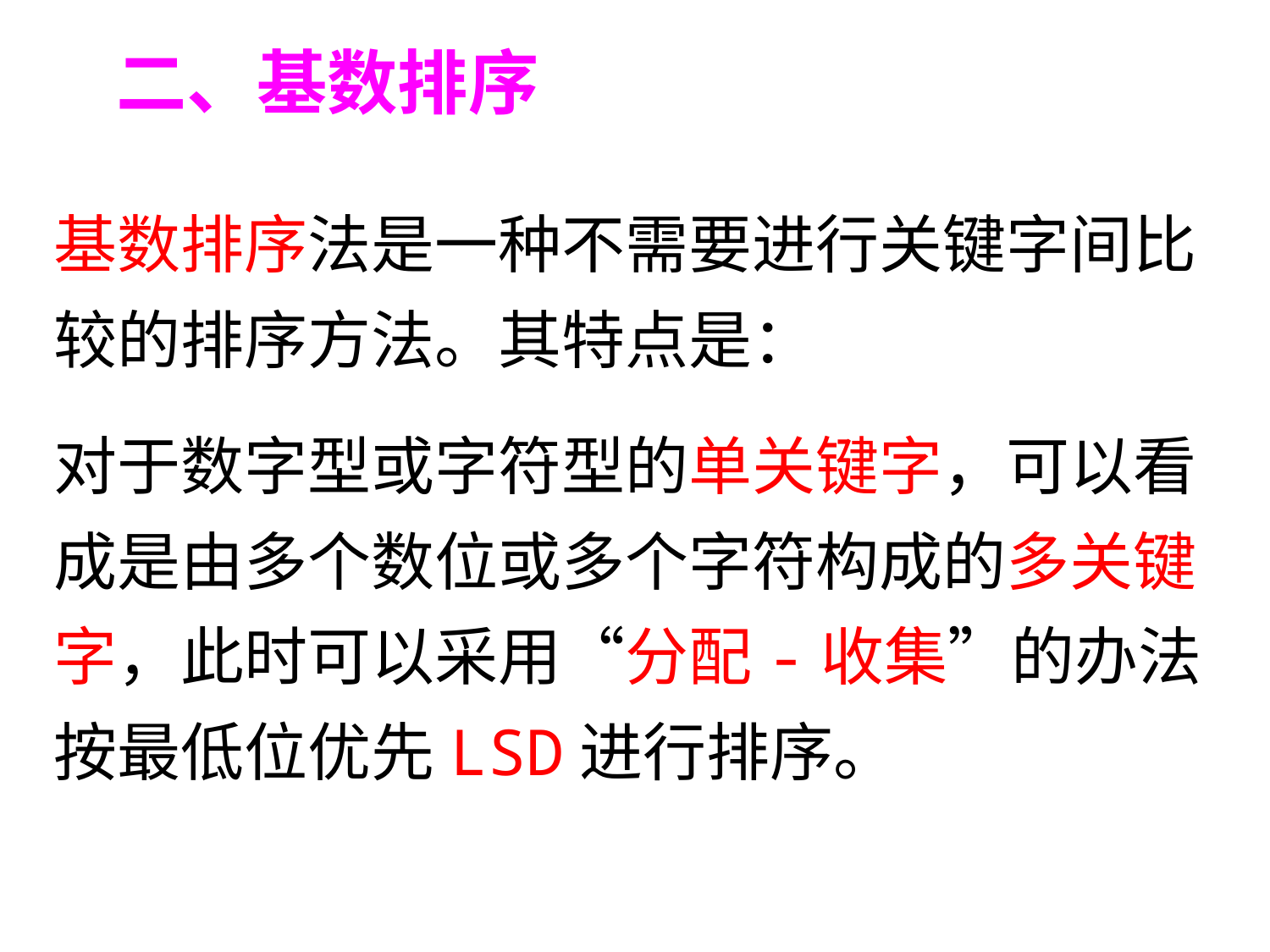

二、基数排序
基数排序法是一种不需要进行关键字间比较的排序方法。其特点是：

对于数字型或字符型的单关键字，可以看成是由多个数位或多个字符构成的多关键字，此时可以采用“分配-收集”的办法按最低位优先LSD进行排序。